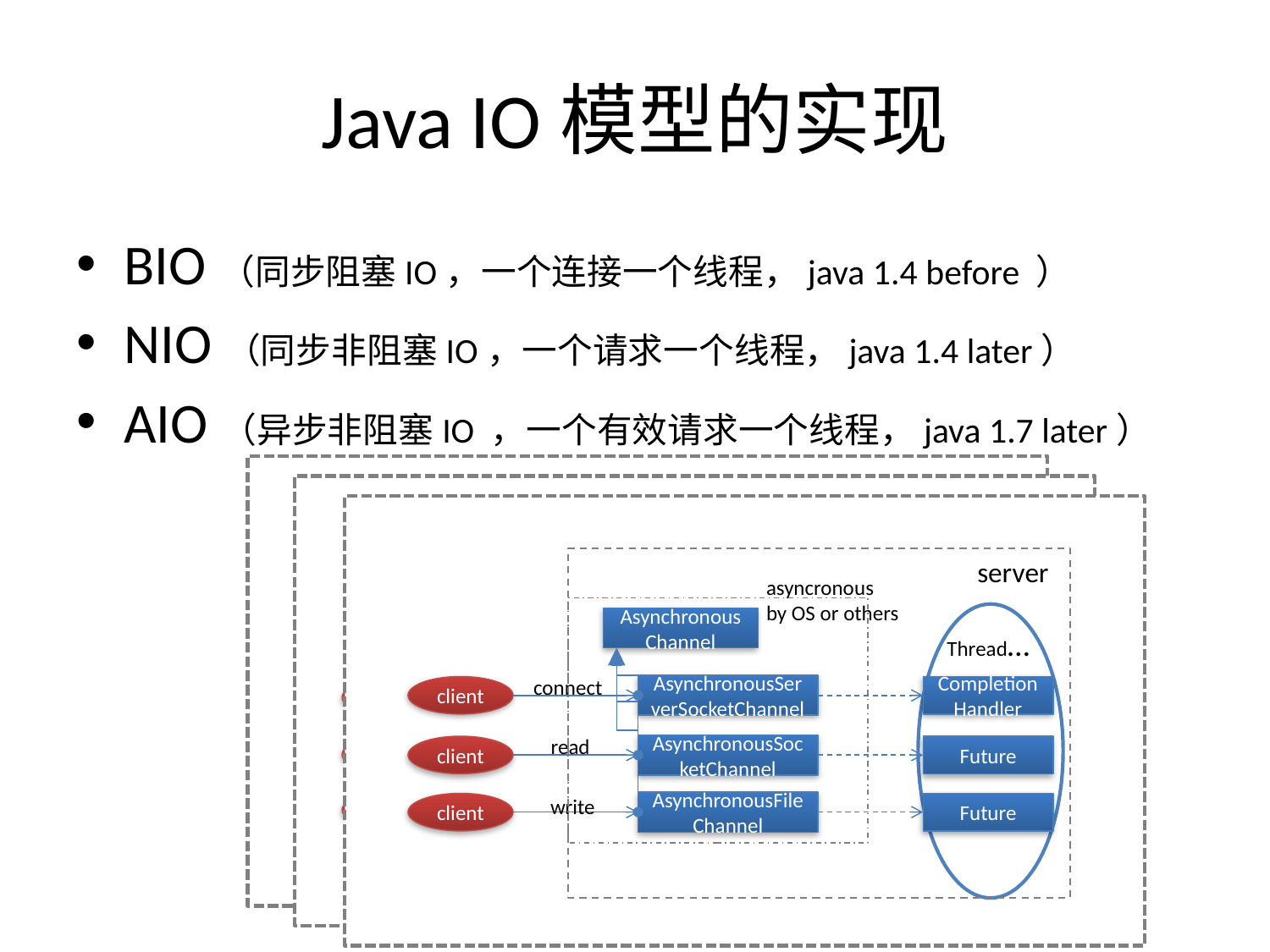

# Java IO模型的实现
BIO（同步阻塞IO，一个连接一个线程，java 1.4 before ）
NIO（同步非阻塞IO，一个请求一个线程，java 1.4 later）
AIO（异步非阻塞IO ，一个有效请求一个线程，java 1.7 later）

server
connect
accept
ServerSocket
client
Thread
read/write
client
Thread
client
Thread

server
SelectionKey

Thread
Thread
Thread
…

Thread
Thread
Thread
…
accept
read
dispatch
client
…
client
Selector
while()  {
    select()…
}
client

server
asyncronous
by OS or others

AsynchronousChannel
Thread…
connect
AsynchronousServerSocketChannel
client
CompletionHandler
read
AsynchronousSocketChannel
client
Future
write
AsynchronousFileChannel
client
Future